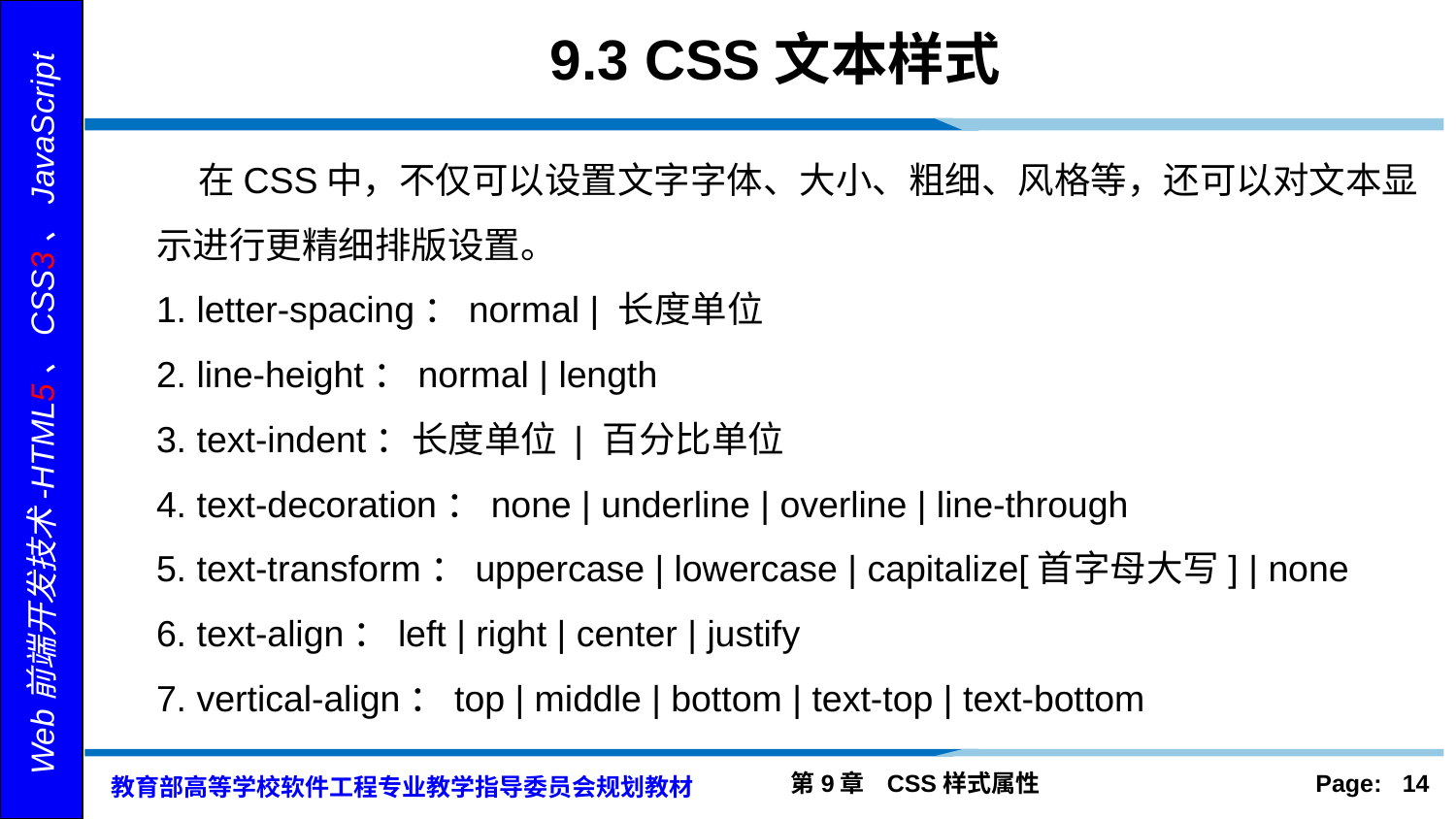

# 9.3 CSS文本样式
    在CSS中，不仅可以设置文字字体、大小、粗细、风格等，还可以对文本显
示进行更精细排版设置。
1. letter-spacing：normal | 长度单位
2. line-height：normal | length
3. text-indent：长度单位 | 百分比单位
4. text-decoration：none | underline | overline | line-through
5. text-transform：uppercase | lowercase | capitalize[首字母大写] | none
6. text-align：left | right | center | justify
7. vertical-align：top | middle | bottom | text-top | text-bottom